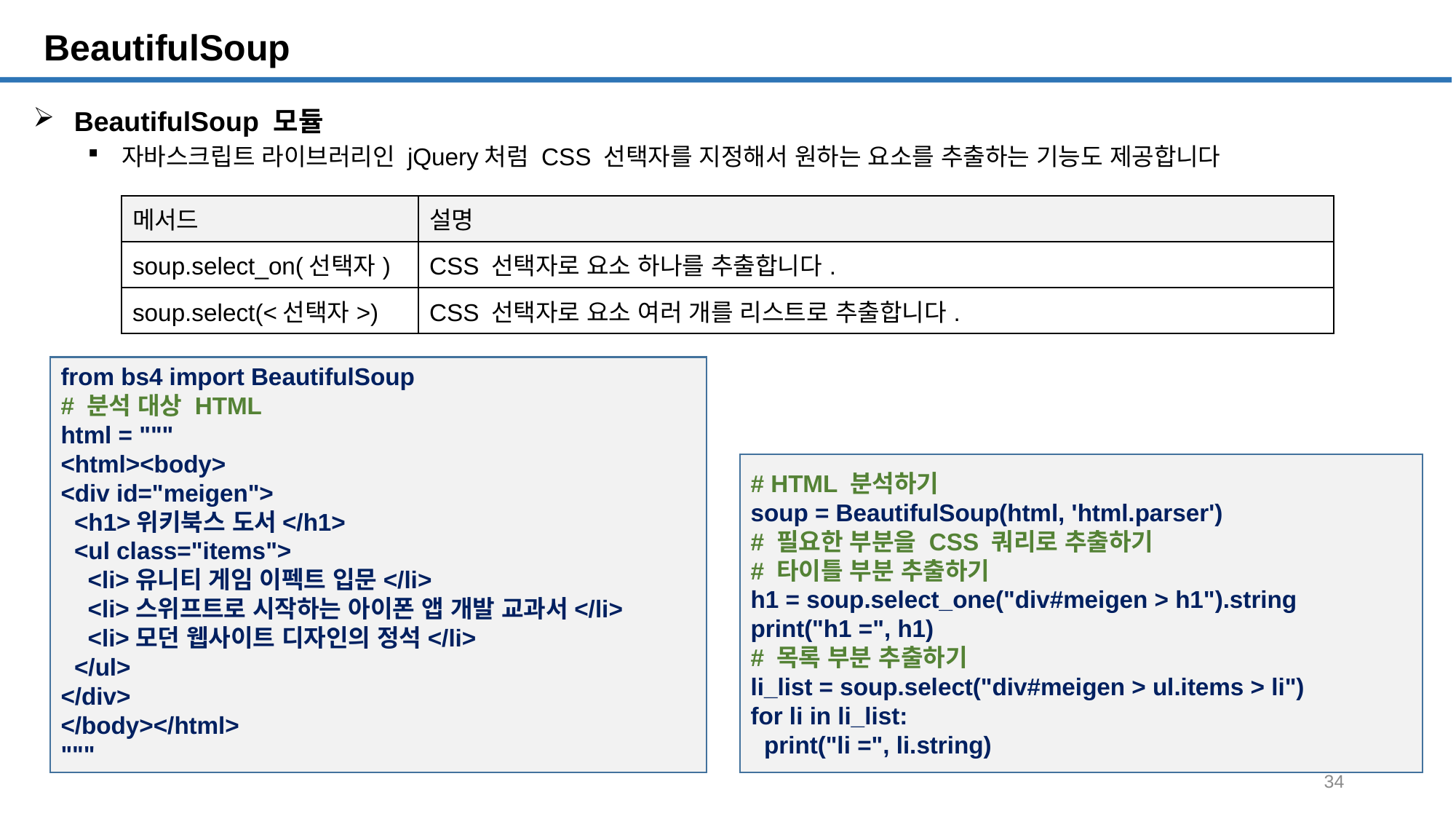

SQL 튜닝 개요
# BeautifulSoup

BeautifulSoup 모듈
자바스크립트 라이브러리인 jQuery처럼 CSS 선택자를 지정해서 원하는 요소를 추출하는 기능도 제공합니다
| 메서드 | 설명 |
| --- | --- |
| soup.select\_on(선택자) | CSS 선택자로 요소 하나를 추출합니다. |
| soup.select(<선택자>) | CSS 선택자로 요소 여러 개를 리스트로 추출합니다. |
from bs4 import BeautifulSoup
# 분석 대상 HTML
html = """
<html><body>
<div id="meigen">
  <h1>위키북스 도서</h1>
  <ul class="items">
    <li>유니티 게임 이펙트 입문</li>
    <li>스위프트로 시작하는 아이폰 앱 개발 교과서</li>
    <li>모던 웹사이트 디자인의 정석</li>
  </ul>
</div>
</body></html>
"""
# HTML 분석하기
soup = BeautifulSoup(html, 'html.parser')
# 필요한 부분을 CSS 쿼리로 추출하기
# 타이틀 부분 추출하기
h1 = soup.select_one("div#meigen > h1").string
print("h1 =", h1)
# 목록 부분 추출하기
li_list = soup.select("div#meigen > ul.items > li")
for li in li_list:
  print("li =", li.string)
34